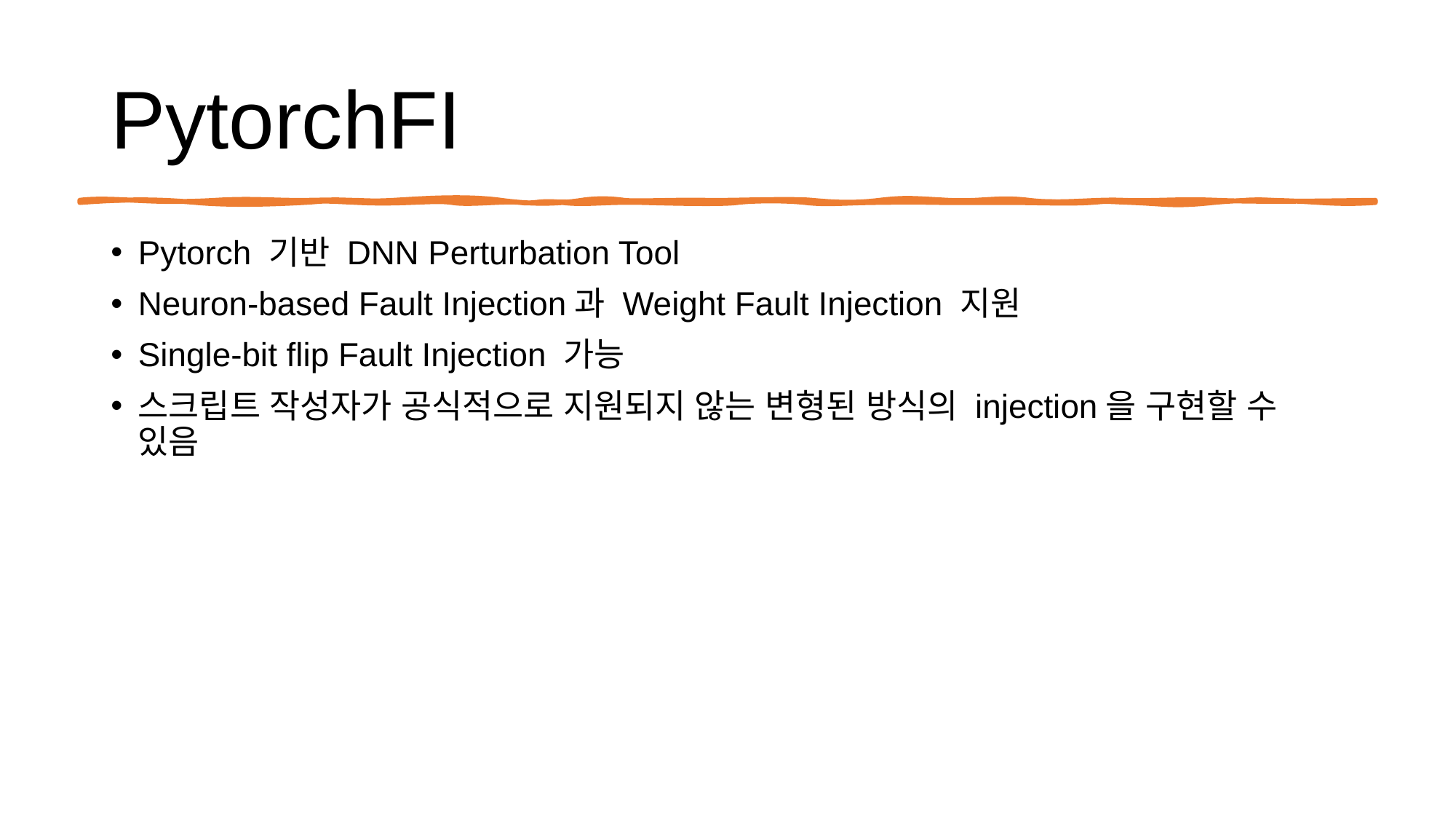

# PytorchFI

Pytorch 기반 DNN Perturbation Tool
Neuron-based Fault Injection과 Weight Fault Injection 지원
Single-bit flip Fault Injection 가능
스크립트 작성자가 공식적으로 지원되지 않는 변형된 방식의 injection을 구현할 수 있음